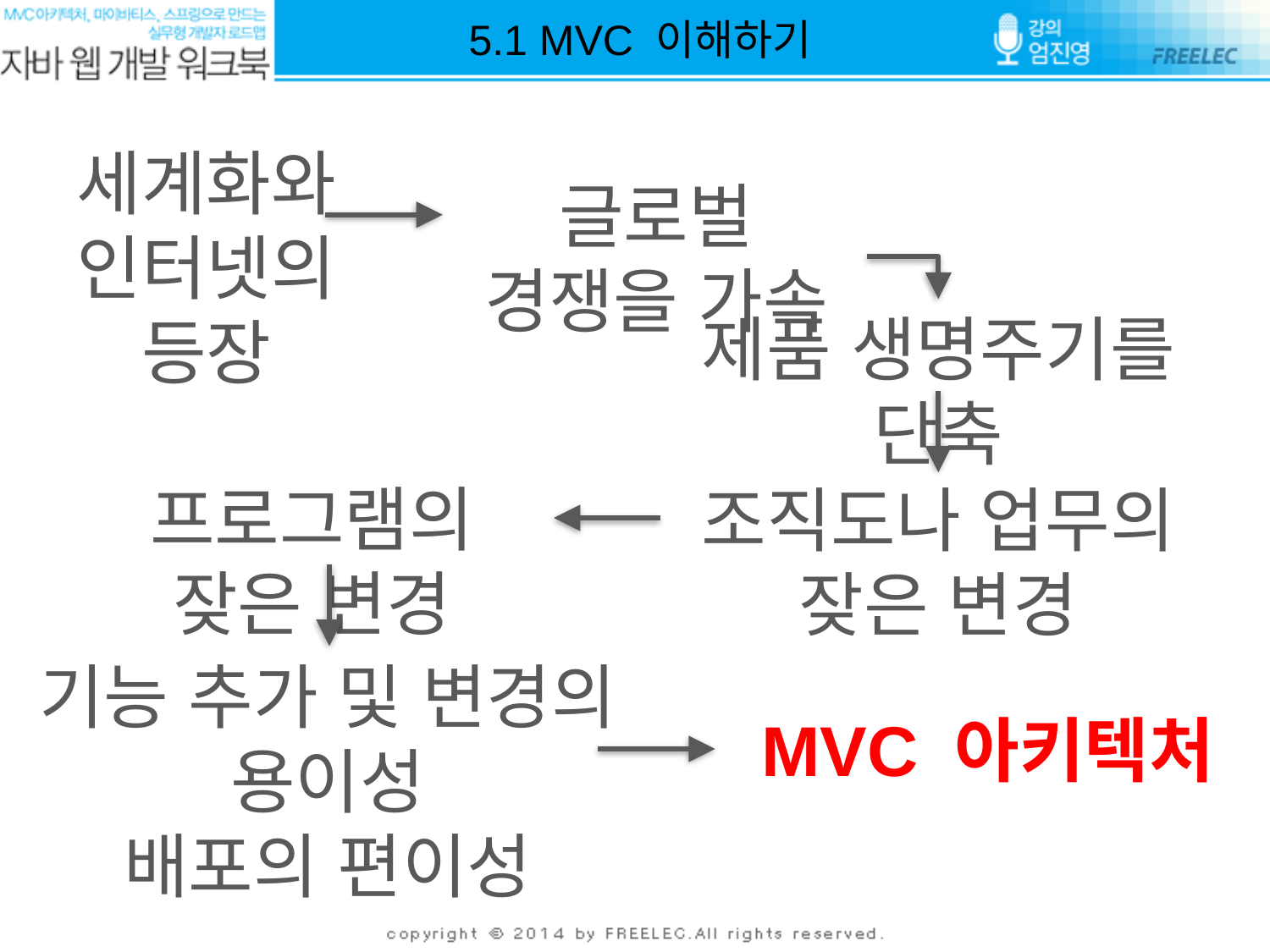

5.1 MVC 이해하기
세계화와
인터넷의 등장
글로벌 경쟁을 가속
제품 생명주기를 단축
프로그램의 잦은 변경
조직도나 업무의 잦은 변경
기능 추가 및 변경의 용이성
배포의 편이성
MVC 아키텍처